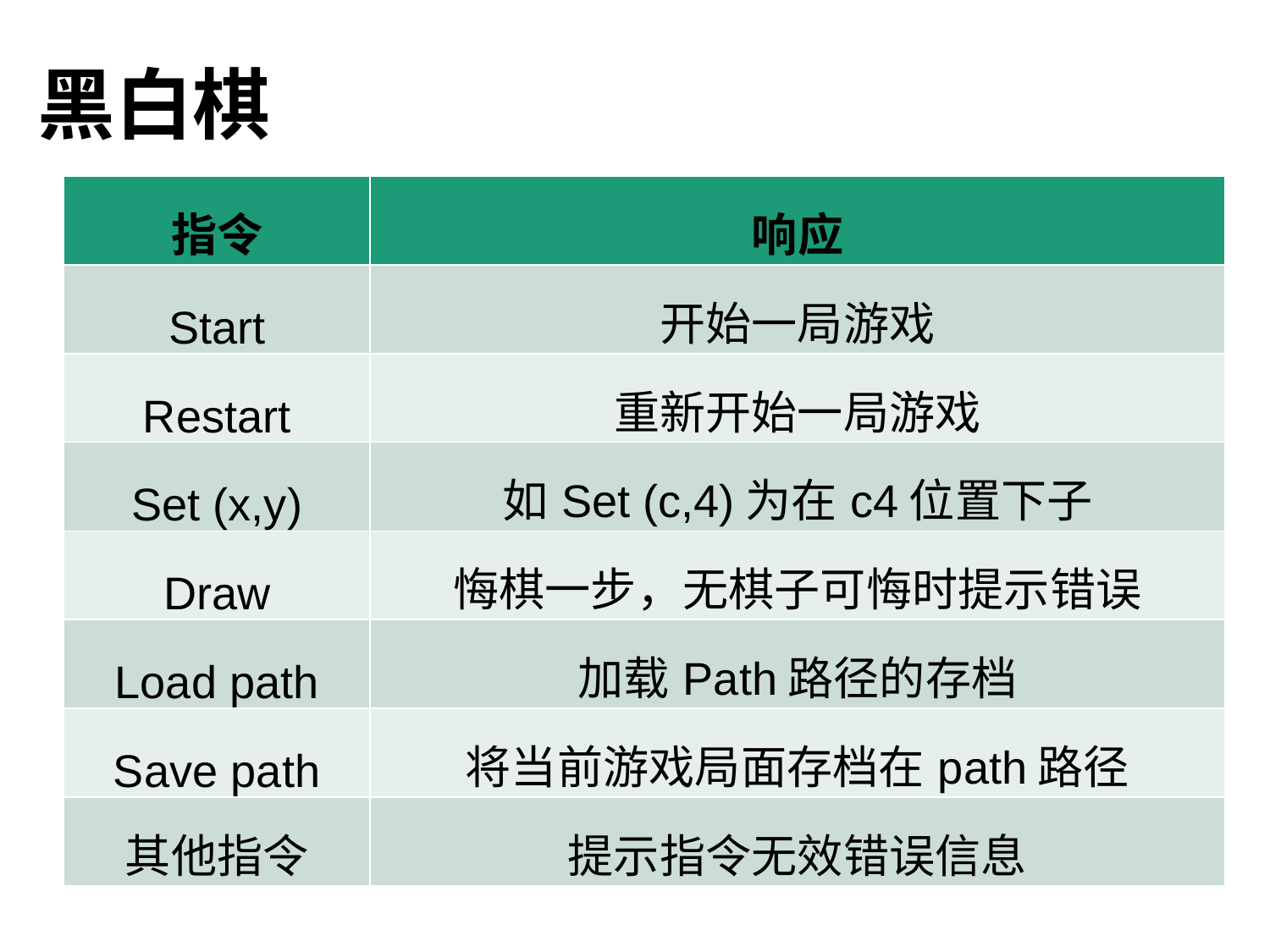

# 黑白棋
| 指令 | 响应 |
| --- | --- |
| Start | 开始一局游戏 |
| Restart | 重新开始一局游戏 |
| Set (x,y) | 如Set (c,4)为在c4位置下子 |
| Draw | 悔棋一步，无棋子可悔时提示错误 |
| Load path | 加载Path路径的存档 |
| Save path | 将当前游戏局面存档在path路径 |
| 其他指令 | 提示指令无效错误信息 |